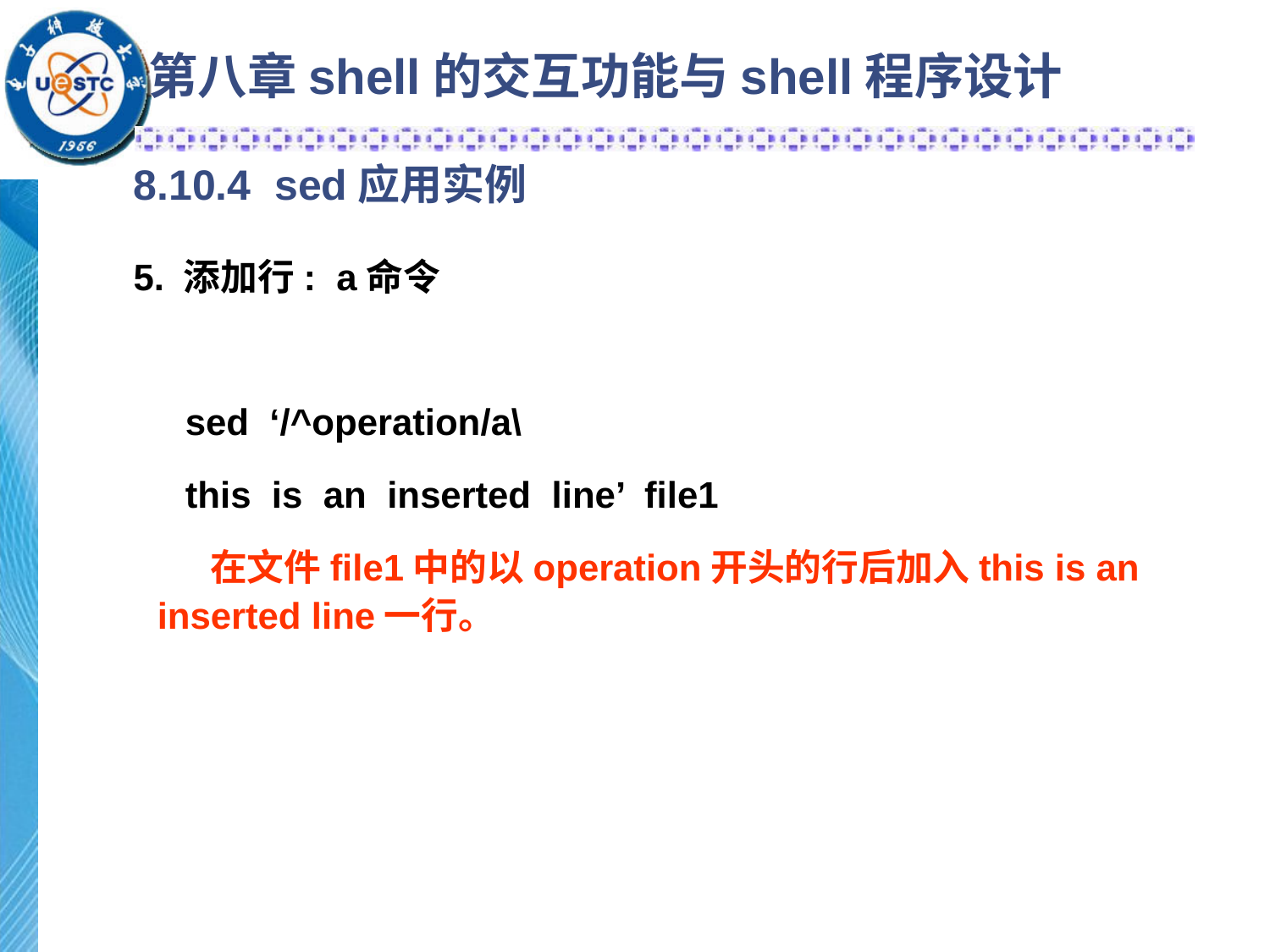

第八章shell的交互功能与shell程序设计
8.10.4  sed应用实例
5. 添加行:  a命令

     sed  ‘/^operation/a\
     this  is  an  inserted  line’  file1
        在文件file1中的以operation开头的行后加入this is an inserted line一行。